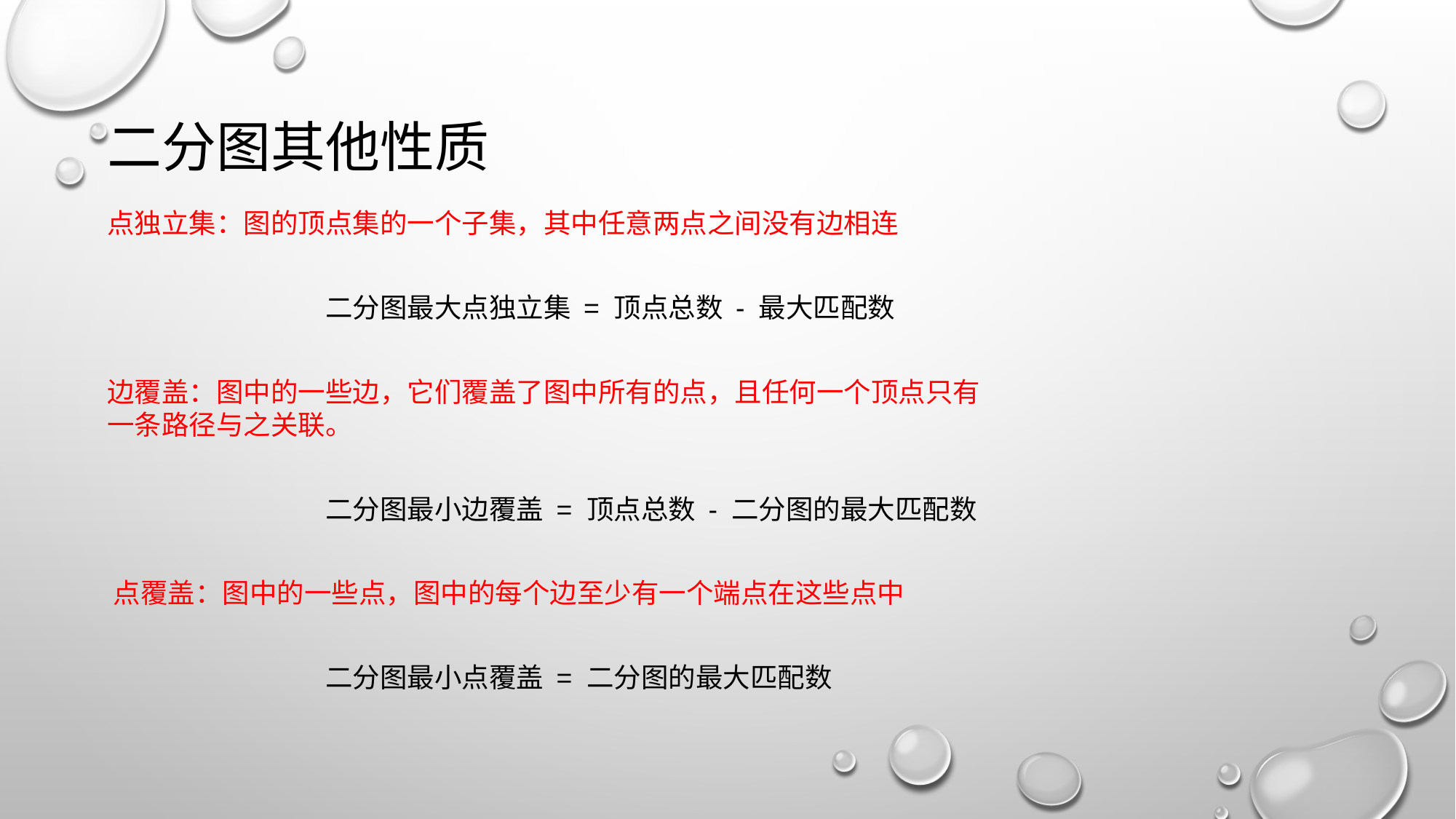

# 二分图其他性质
点独立集：图的顶点集的一个子集，其中任意两点之间没有边相连
		二分图最大点独立集 = 顶点总数 - 最大匹配数
边覆盖：图中的一些边，它们覆盖了图中所有的点，且任何一个顶点只有一条路径与之关联。
		二分图最小边覆盖 = 顶点总数 - 二分图的最大匹配数
点覆盖：图中的一些点，图中的每个边至少有一个端点在这些点中
		二分图最小点覆盖 = 二分图的最大匹配数